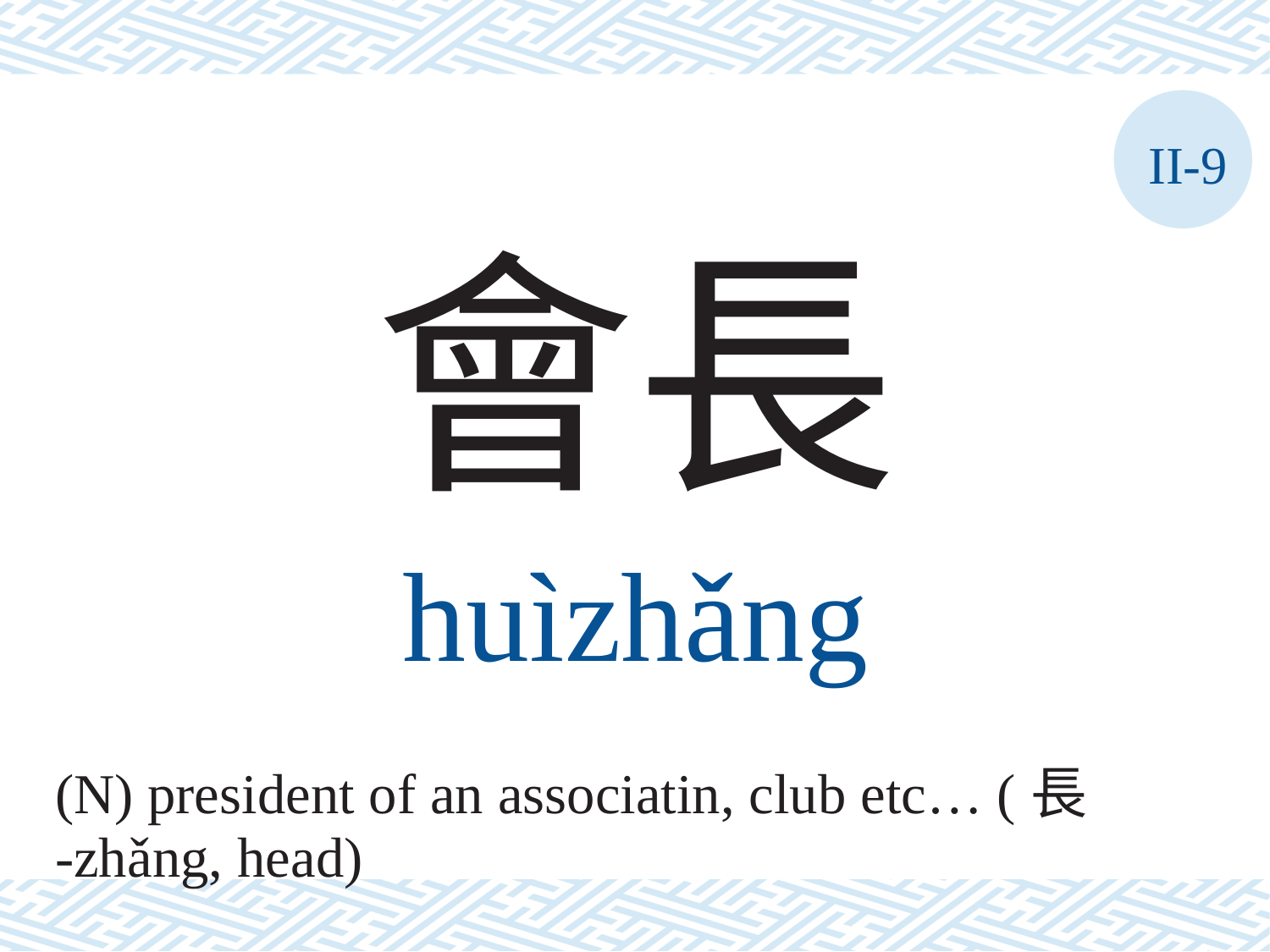

II-9
會長
huìzhǎng
(N) president of an associatin, club etc… (長
-zhǎng, head)